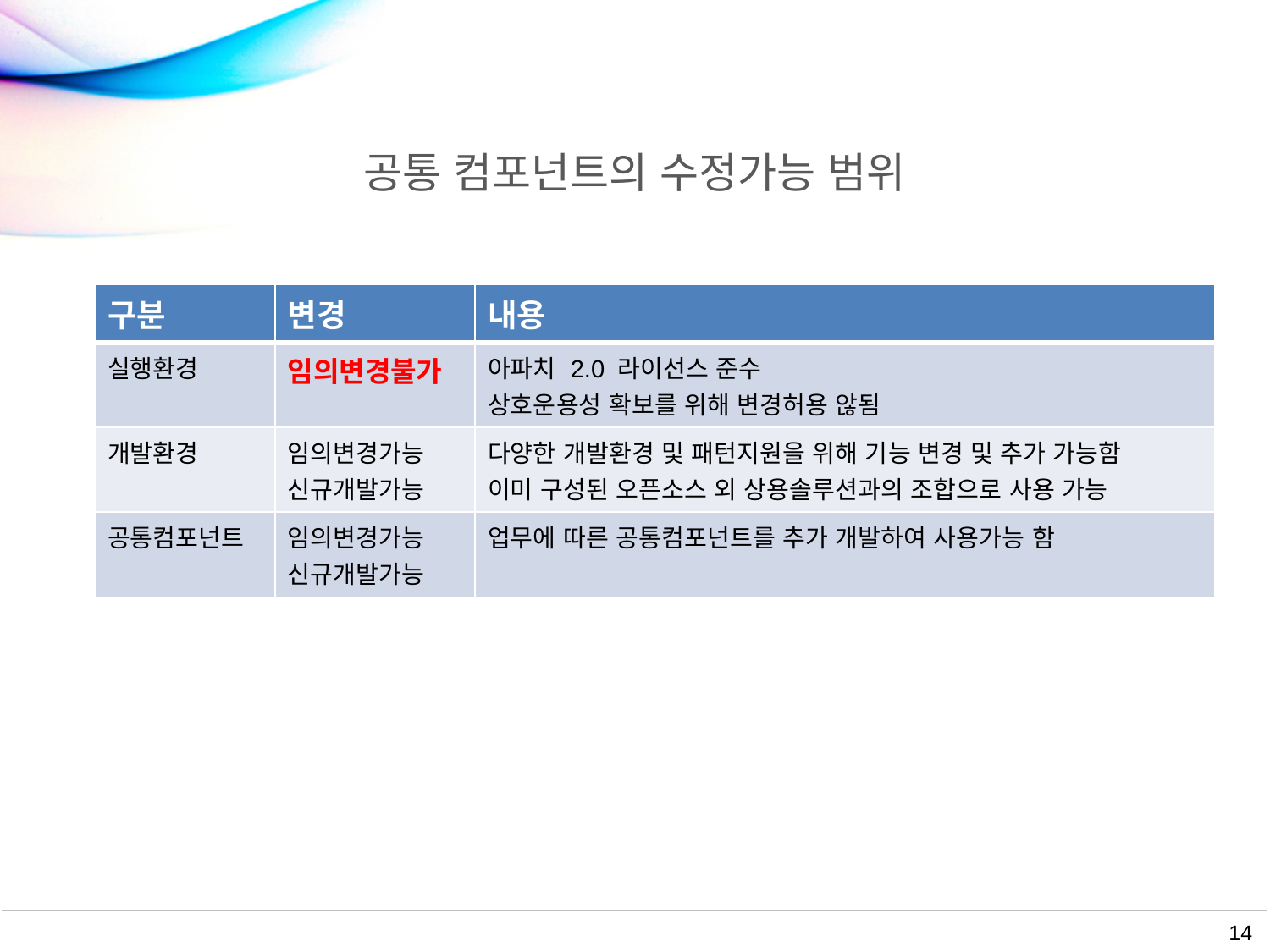

# 공통 컴포넌트의 수정가능 범위
| 구분 | 변경 | 내용 |
| --- | --- | --- |
| 실행환경 | 임의변경불가 | 아파치 2.0 라이선스 준수 상호운용성 확보를 위해 변경허용 않됨 |
| 개발환경 | 임의변경가능 신규개발가능 | 다양한 개발환경 및 패턴지원을 위해 기능 변경 및 추가 가능함 이미 구성된 오픈소스 외 상용솔루션과의 조합으로 사용 가능 |
| 공통컴포넌트 | 임의변경가능 신규개발가능 | 업무에 따른 공통컴포넌트를 추가 개발하여 사용가능 함 |
14